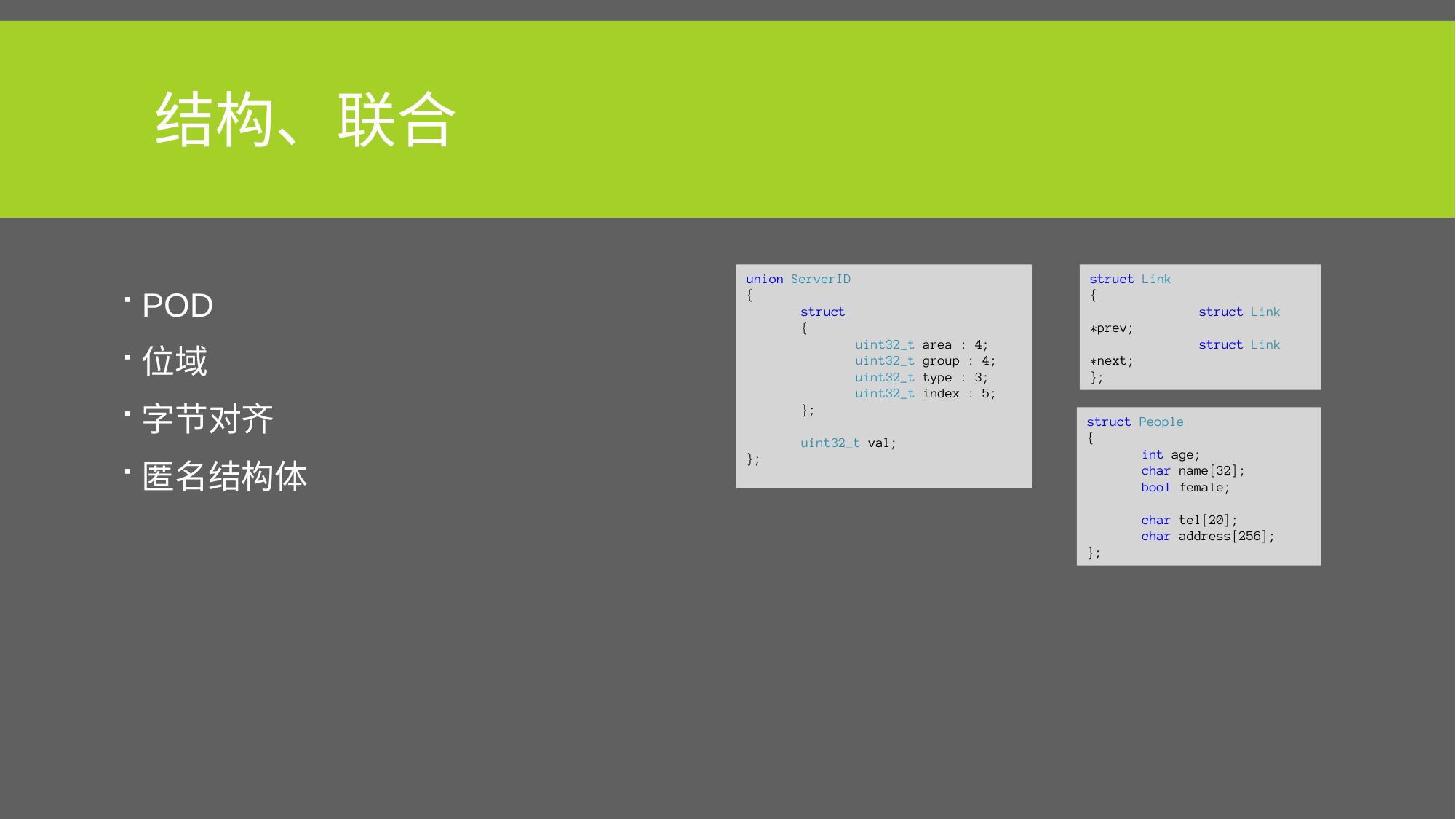

# 结构、联合
union ServerID
{
struct
{
uint32_t area : 4;
uint32_t group : 4;
uint32_t type : 3;
uint32_t index : 5;
};

uint32_t val;
};

struct Link
{
	struct Link *prev;
	struct Link *next;
};
POD
位域
字节对齐
匿名结构体
struct People
{
int age;
char name[32];
bool female;

char tel[20];
char address[256];
};